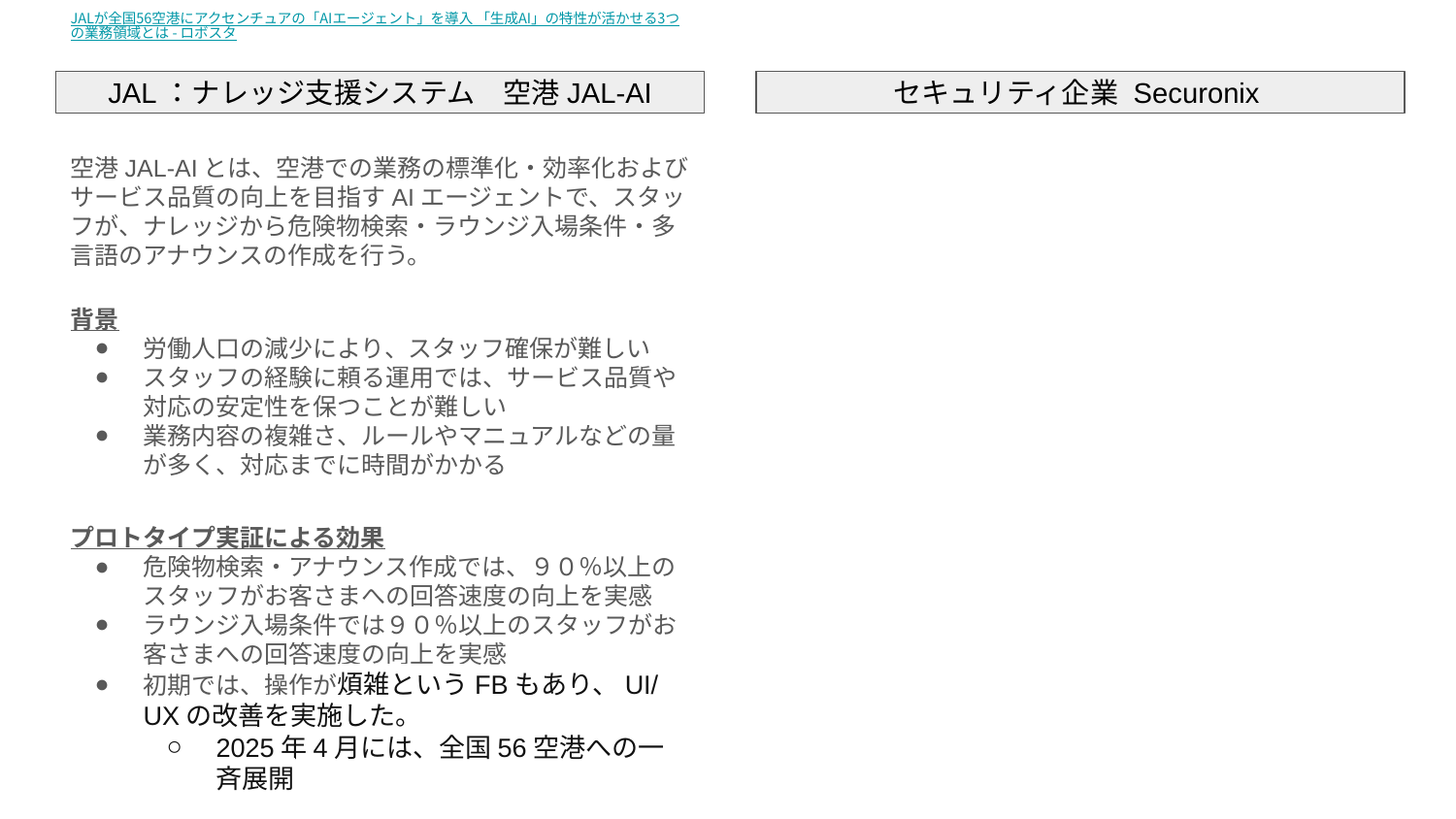

JALが全国56空港にアクセンチュアの「AIエージェント」を導入 「生成AI」の特性が活かせる3つの業務領域とは - ロボスタ
JAL：ナレッジ支援システム　空港JAL-AI
セキュリティ企業 Securonix
空港JAL-AIとは、空港での業務の標準化・効率化およびサービス品質の向上を目指すAIエージェントで、スタッフが、ナレッジから危険物検索・ラウンジ入場条件・多言語のアナウンスの作成を行う。
背景
労働人口の減少により、スタッフ確保が難しい
スタッフの経験に頼る運用では、サービス品質や対応の安定性を保つことが難しい
業務内容の複雑さ、ルールやマニュアルなどの量が多く、対応までに時間がかかる
プロトタイプ実証による効果
危険物検索・アナウンス作成では、９０％以上のスタッフがお客さまへの回答速度の向上を実感
ラウンジ入場条件では９０％以上のスタッフがお客さまへの回答速度の向上を実感
初期では、操作が煩雑というFBもあり、UI/UXの改善を実施した。
2025年4月には、全国56空港への一斉展開